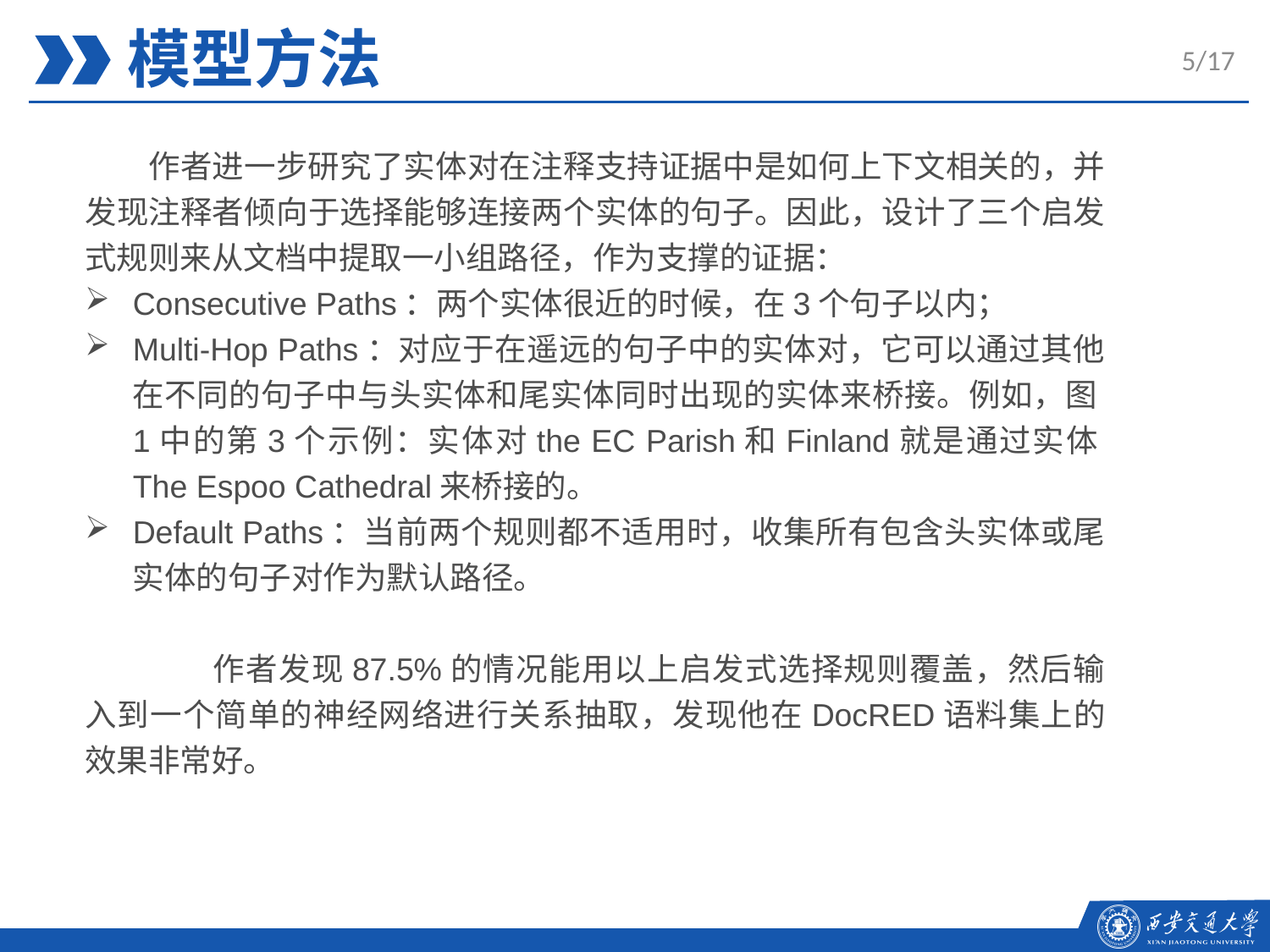

模型方法
5/17
作者进一步研究了实体对在注释支持证据中是如何上下文相关的，并发现注释者倾向于选择能够连接两个实体的句子。因此，设计了三个启发式规则来从文档中提取一小组路径，作为支撑的证据：
Consecutive Paths：两个实体很近的时候，在3个句子以内；
Multi-Hop Paths：对应于在遥远的句子中的实体对，它可以通过其他在不同的句子中与头实体和尾实体同时出现的实体来桥接。例如，图1中的第3个示例：实体对the EC Parish和Finland就是通过实体The Espoo Cathedral来桥接的。
Default Paths：当前两个规则都不适用时，收集所有包含头实体或尾实体的句子对作为默认路径。

	作者发现87.5%的情况能用以上启发式选择规则覆盖，然后输入到一个简单的神经网络进行关系抽取，发现他在DocRED语料集上的效果非常好。